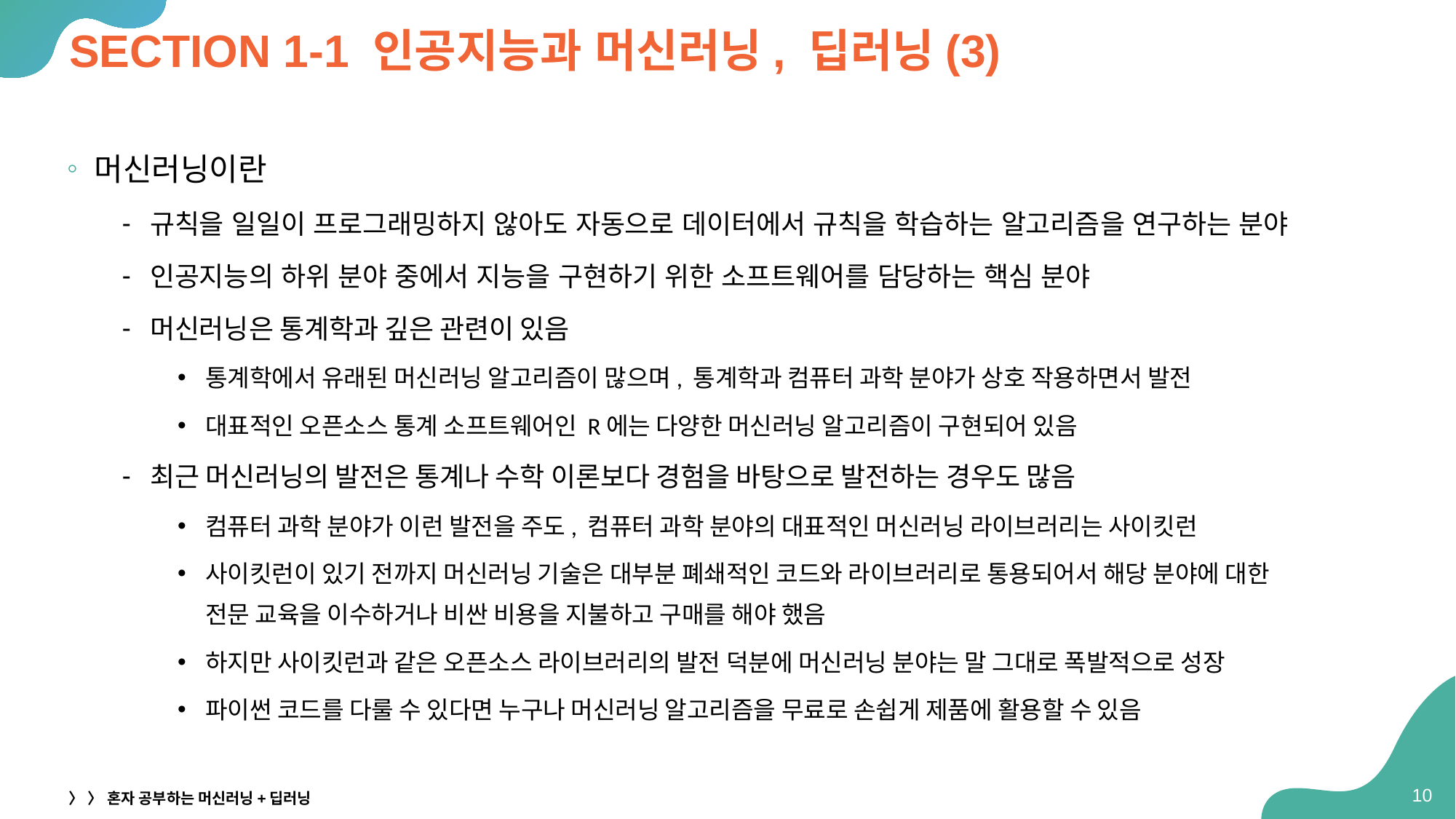

# SECTION 1-1 인공지능과 머신러닝, 딥러닝(3)
머신러닝이란
규칙을 일일이 프로그래밍하지 않아도 자동으로 데이터에서 규칙을 학습하는 알고리즘을 연구하는 분야
인공지능의 하위 분야 중에서 지능을 구현하기 위한 소프트웨어를 담당하는 핵심 분야
머신러닝은 통계학과 깊은 관련이 있음
통계학에서 유래된 머신러닝 알고리즘이 많으며, 통계학과 컴퓨터 과학 분야가 상호 작용하면서 발전
대표적인 오픈소스 통계 소프트웨어인 R에는 다양한 머신러닝 알고리즘이 구현되어 있음
최근 머신러닝의 발전은 통계나 수학 이론보다 경험을 바탕으로 발전하는 경우도 많음
컴퓨터 과학 분야가 이런 발전을 주도, 컴퓨터 과학 분야의 대표적인 머신러닝 라이브러리는 사이킷런
사이킷런이 있기 전까지 머신러닝 기술은 대부분 폐쇄적인 코드와 라이브러리로 통용되어서 해당 분야에 대한
전문 교육을 이수하거나 비싼 비용을 지불하고 구매를 해야 했음
하지만 사이킷런과 같은 오픈소스 라이브러리의 발전 덕분에 머신러닝 분야는 말 그대로 폭발적으로 성장
파이썬 코드를 다룰 수 있다면 누구나 머신러닝 알고리즘을 무료로 손쉽게 제품에 활용할 수 있음
10
〉 〉 혼자 공부하는 머신러닝+딥러닝